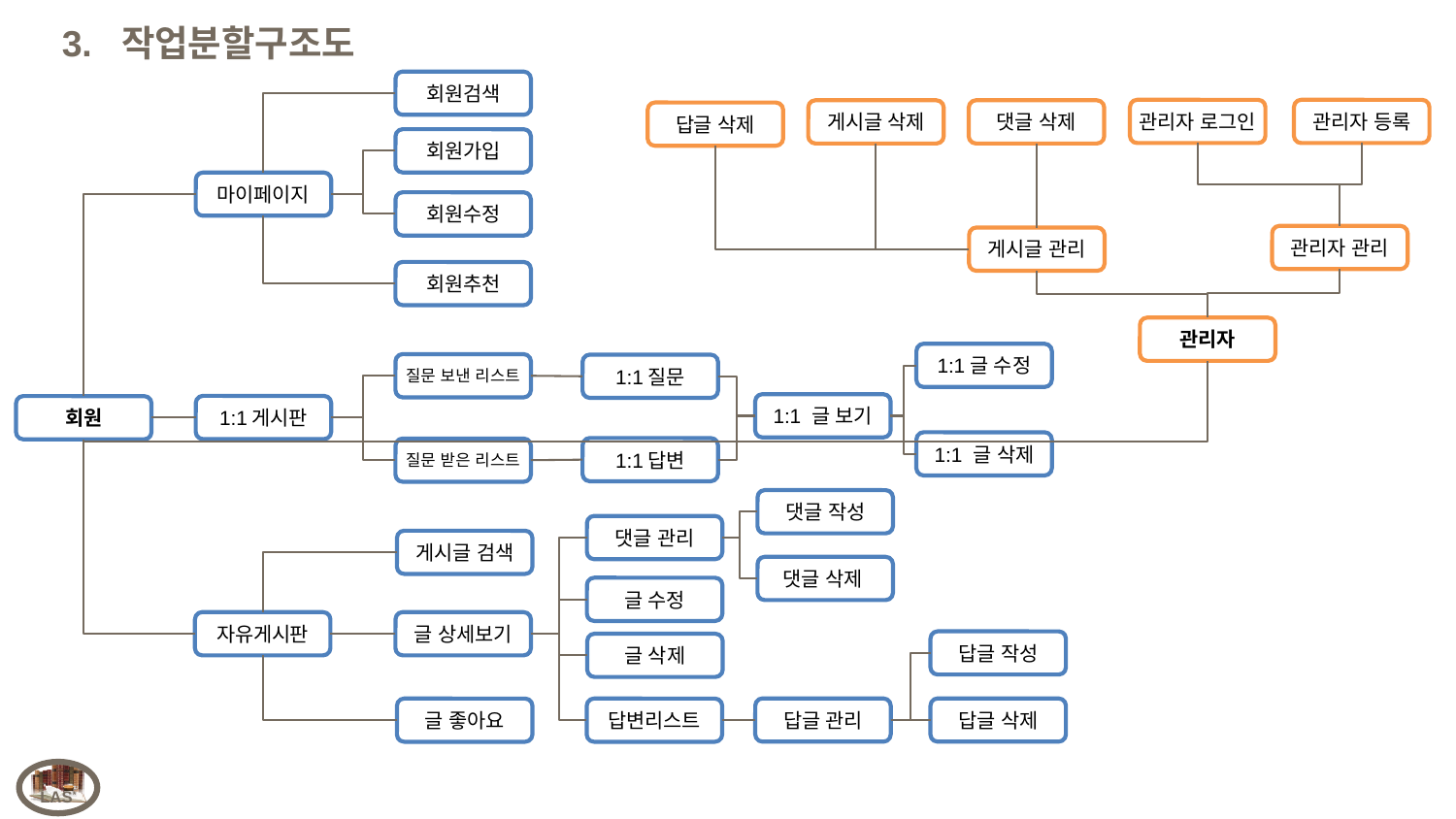

3.  작업분할구조도
회원검색
관리자 로그인
관리자 등록
게시글 삭제
댓글 삭제
답글 삭제
회원가입
마이페이지
회원수정
관리자 관리
게시글 관리
회원추천
관리자
1:1글 수정
질문 보낸 리스트
1:1질문
1:1 글 보기
1:1게시판
회원
1:1 글 삭제
1:1답변
질문 받은 리스트
댓글 작성
댓글 관리
게시글 검색
댓글 삭제
글 수정
자유게시판
글 상세보기
답글 작성
글 삭제
답글 삭제
답글 관리
답변리스트
글 좋아요
7